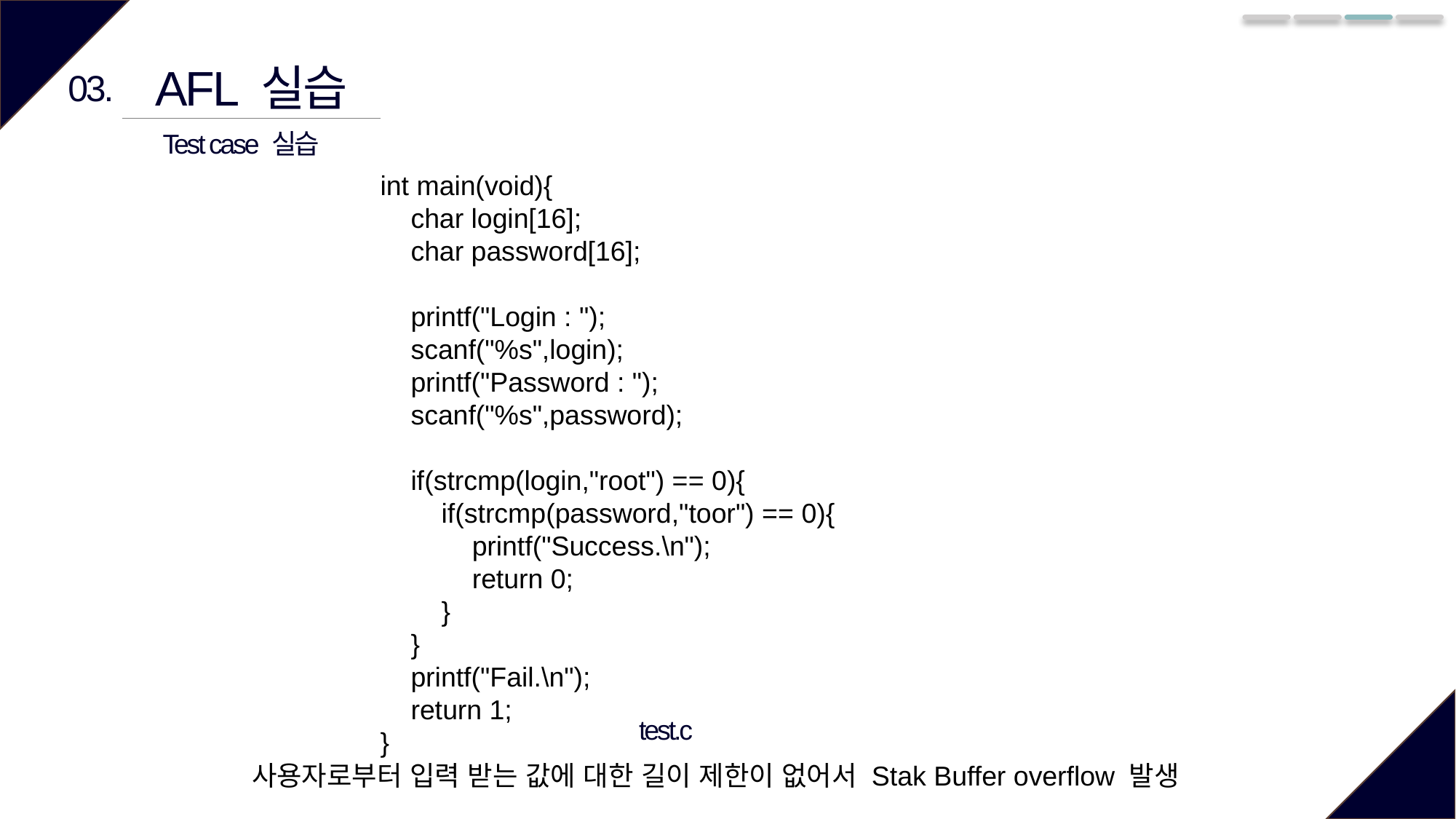

AFL 실습
03.
Test case 실습
int main(void){
    char login[16];
    char password[16];

    printf("Login : ");
    scanf("%s",login);
    printf("Password : ");
    scanf("%s",password);

    if(strcmp(login,"root") == 0){
        if(strcmp(password,"toor") == 0){
            printf("Success.\n");
            return 0;
        }
    }
    printf("Fail.\n");
    return 1;
}
test.c
사용자로부터 입력 받는 값에 대한 길이 제한이 없어서 Stak Buffer overflow 발생